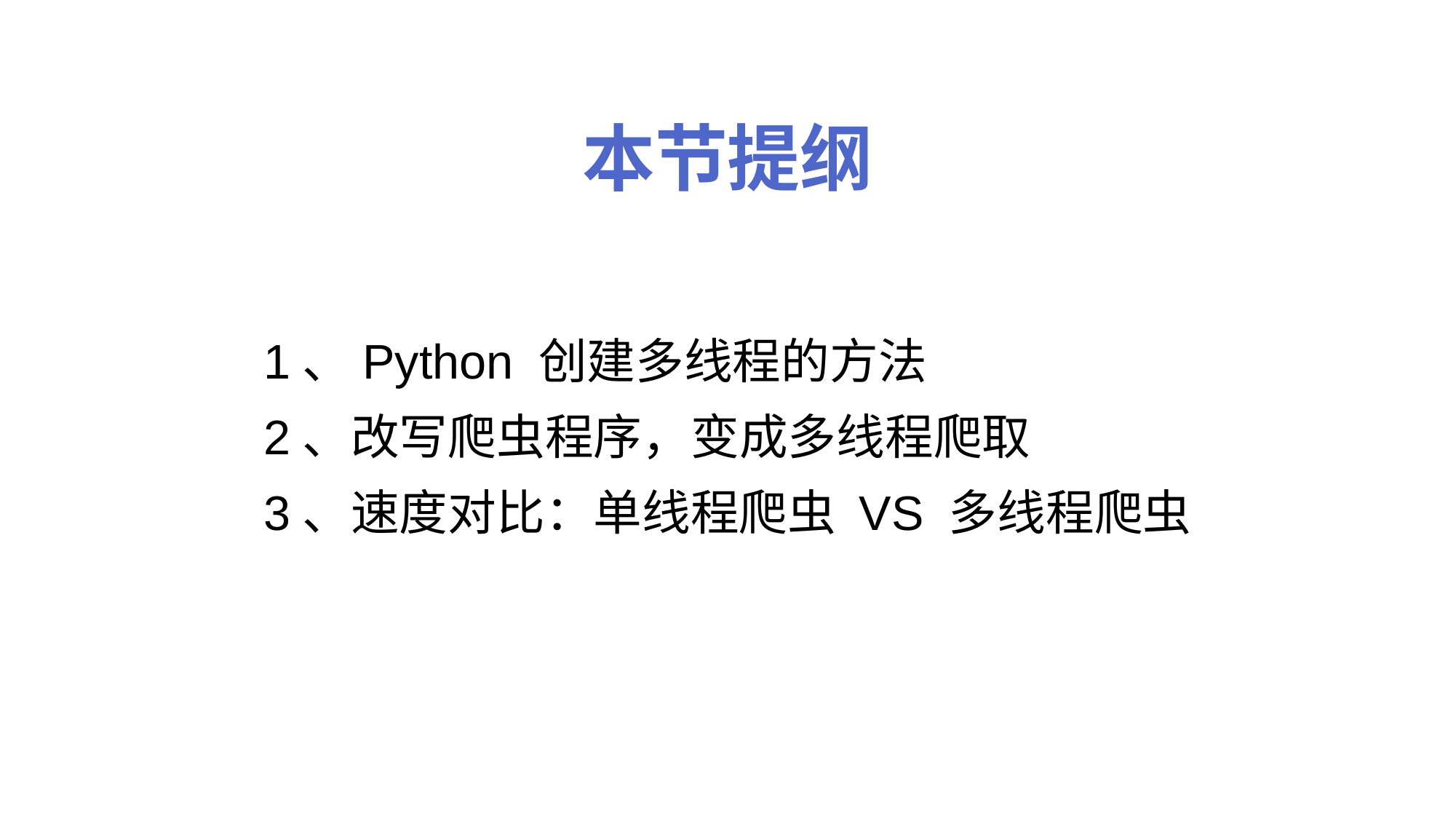

本节提纲
1、Python 创建多线程的方法
2、改写爬虫程序，变成多线程爬取
3、速度对比：单线程爬虫 VS 多线程爬虫